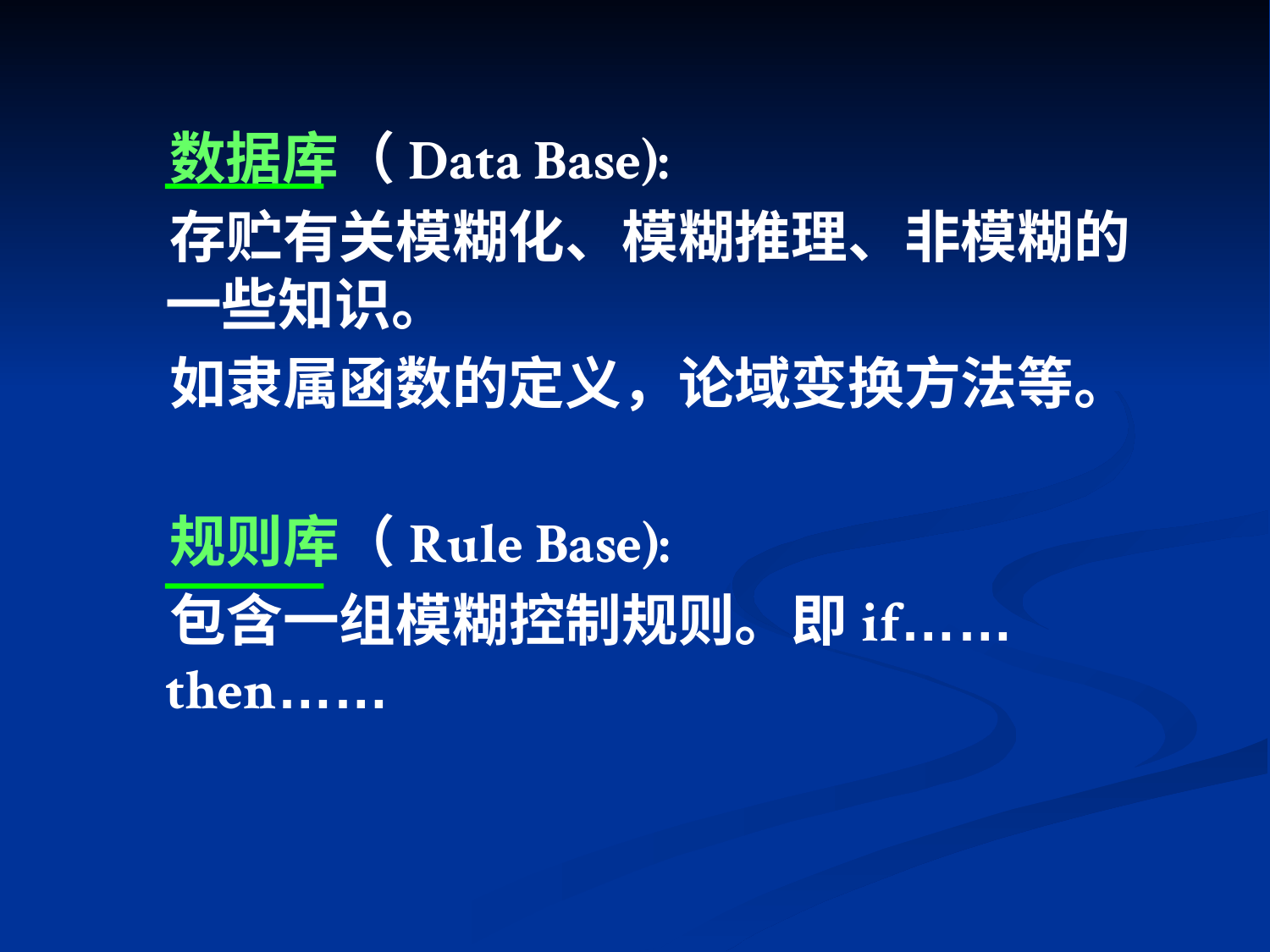

数据库（Data Base):
   存贮有关模糊化、模糊推理、非模糊的一些知识。
   如隶属函数的定义，论域变换方法等。

   规则库（Rule Base):
   包含一组模糊控制规则。即if……then……